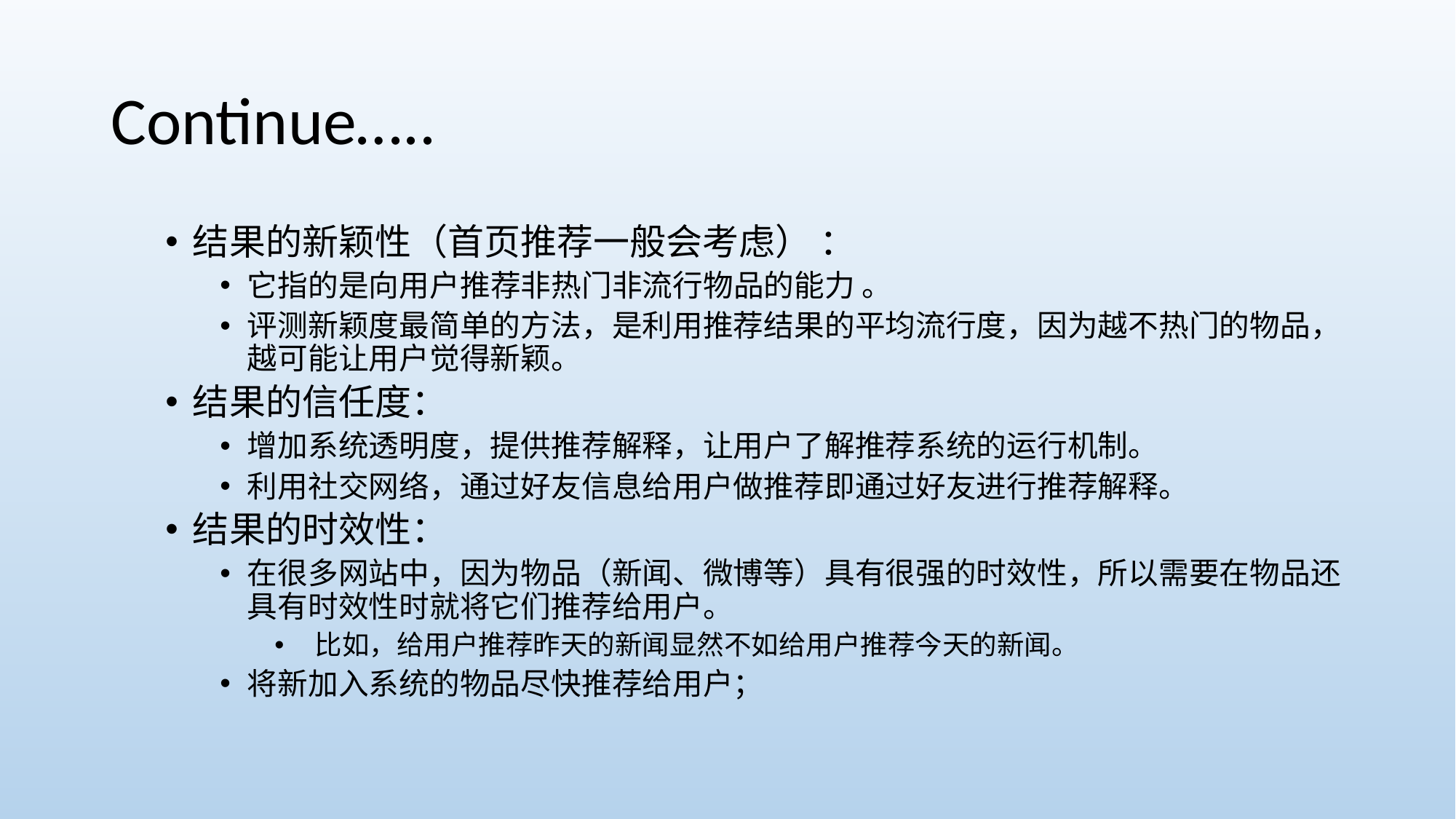

# Continue…..
结果的新颖性（首页推荐一般会考虑） ：
它指的是向用户推荐非热门非流行物品的能力 。
评测新颖度最简单的方法，是利用推荐结果的平均流行度，因为越不热门的物品，越可能让用户觉得新颖。
结果的信任度：
增加系统透明度，提供推荐解释，让用户了解推荐系统的运行机制。
利用社交网络，通过好友信息给用户做推荐即通过好友进行推荐解释。
结果的时效性：
在很多网站中，因为物品（新闻、微博等）具有很强的时效性，所以需要在物品还具有时效性时就将它们推荐给用户。
 比如，给用户推荐昨天的新闻显然不如给用户推荐今天的新闻。
将新加入系统的物品尽快推荐给用户；